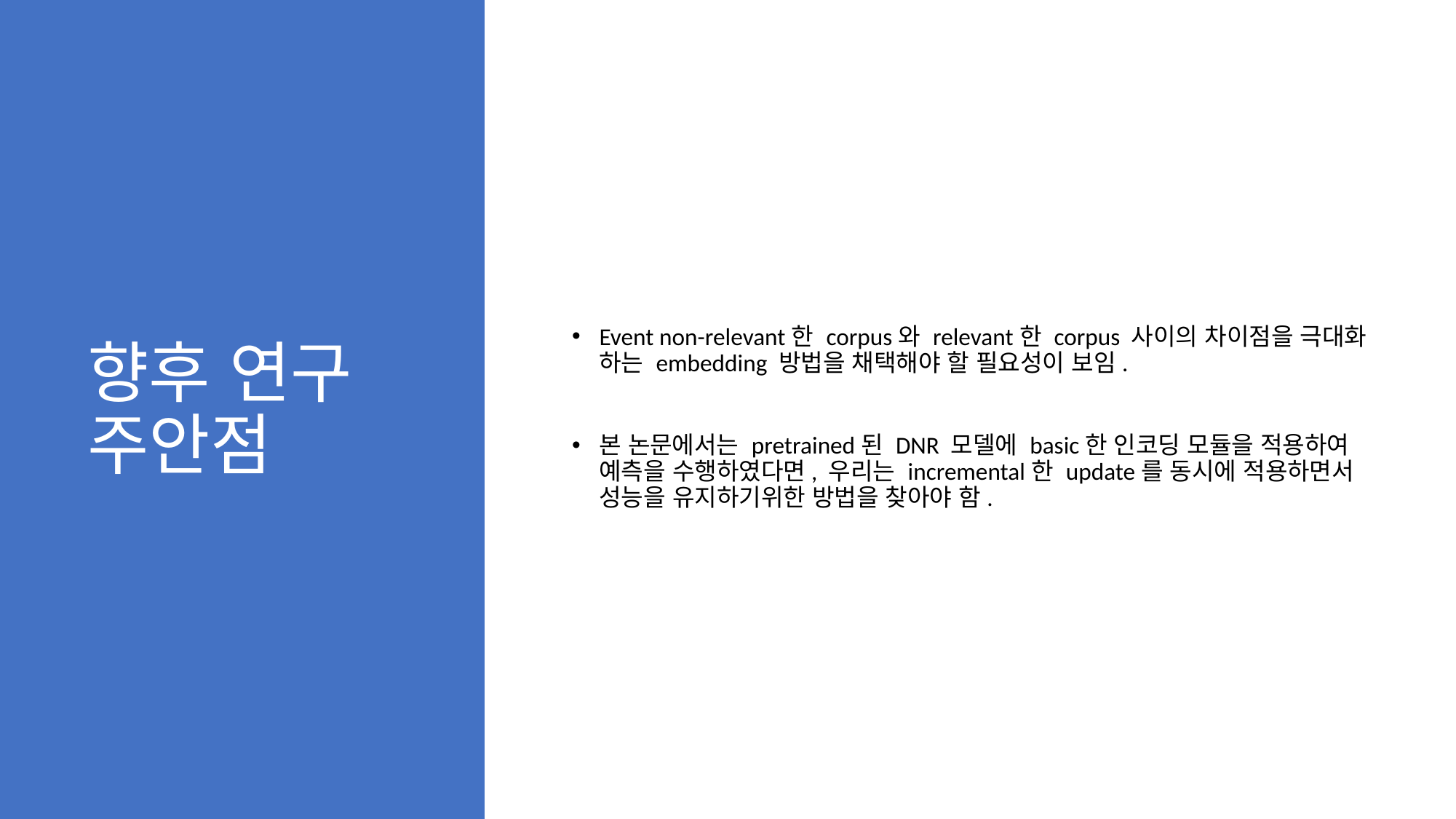

# 향후 연구 주안점
Event non-relevant한 corpus와 relevant한 corpus 사이의 차이점을 극대화 하는 embedding 방법을 채택해야 할 필요성이 보임.

본 논문에서는 pretrained된 DNR 모델에 basic한 인코딩 모듈을 적용하여 예측을 수행하였다면, 우리는 incremental한 update를 동시에 적용하면서 성능을 유지하기위한 방법을 찾아야 함.